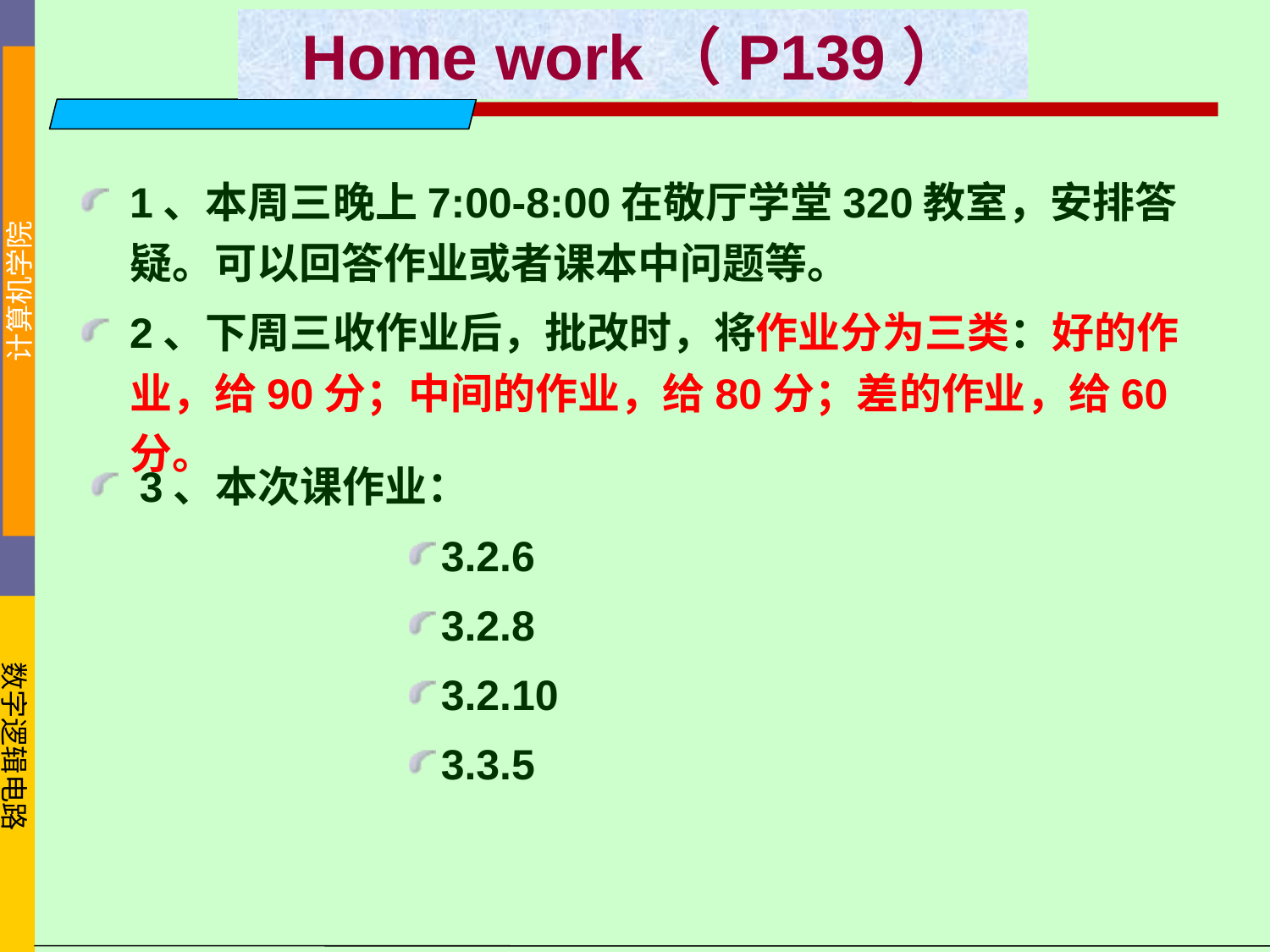

Home work（P139）
1、本周三晚上7:00-8:00在敬厅学堂320教室，安排答疑。可以回答作业或者课本中问题等。
2、下周三收作业后，批改时，将作业分为三类：好的作业，给90分；中间的作业，给80分；差的作业，给60分。
3、本次课作业：
3.2.6
3.2.8
3.2.10
3.3.5